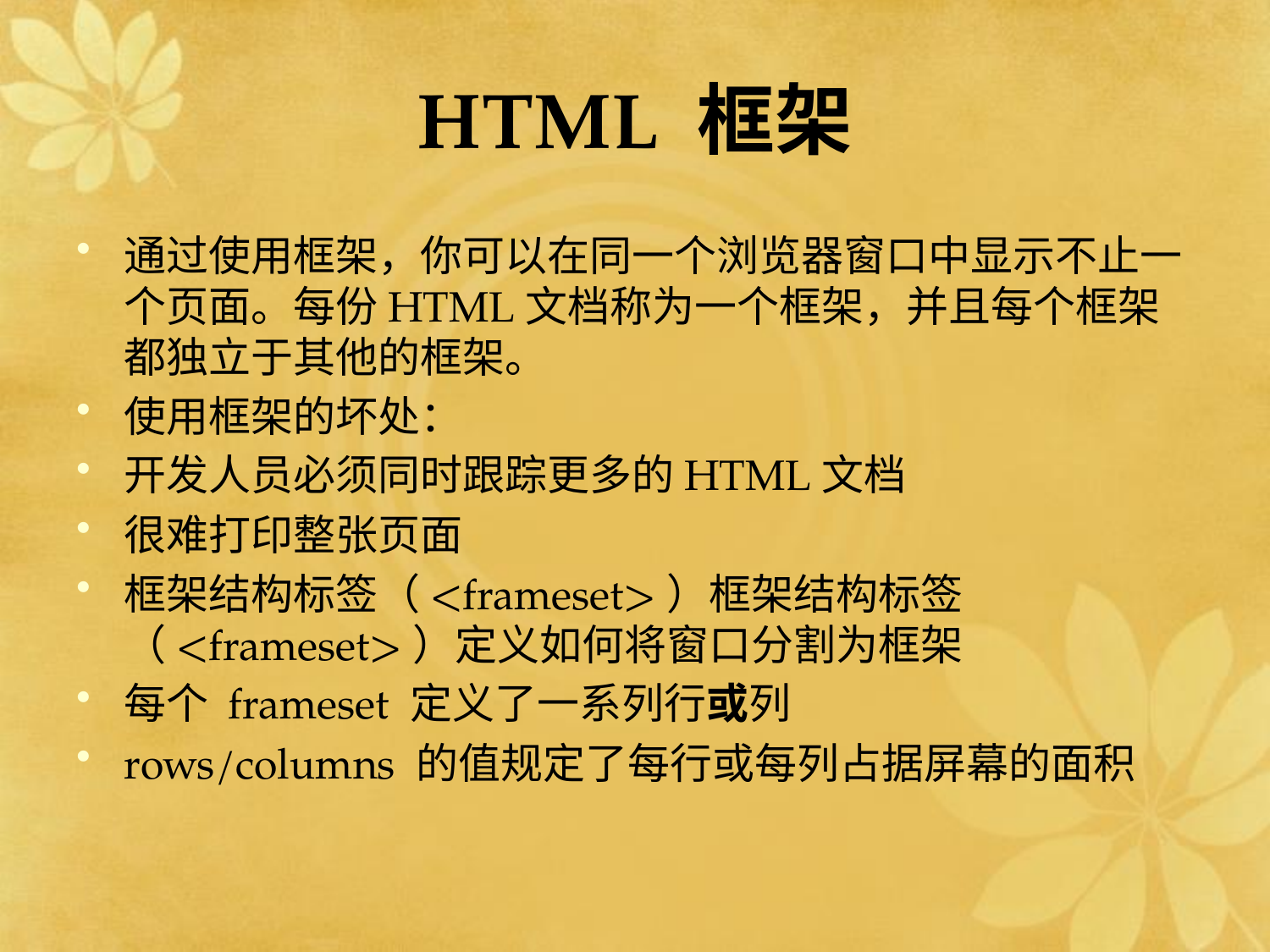

# HTML 框架
通过使用框架，你可以在同一个浏览器窗口中显示不止一个页面。每份HTML文档称为一个框架，并且每个框架都独立于其他的框架。
使用框架的坏处：
开发人员必须同时跟踪更多的HTML文档
很难打印整张页面
框架结构标签（<frameset>）框架结构标签（<frameset>）定义如何将窗口分割为框架
每个 frameset 定义了一系列行或列
rows/columns 的值规定了每行或每列占据屏幕的面积